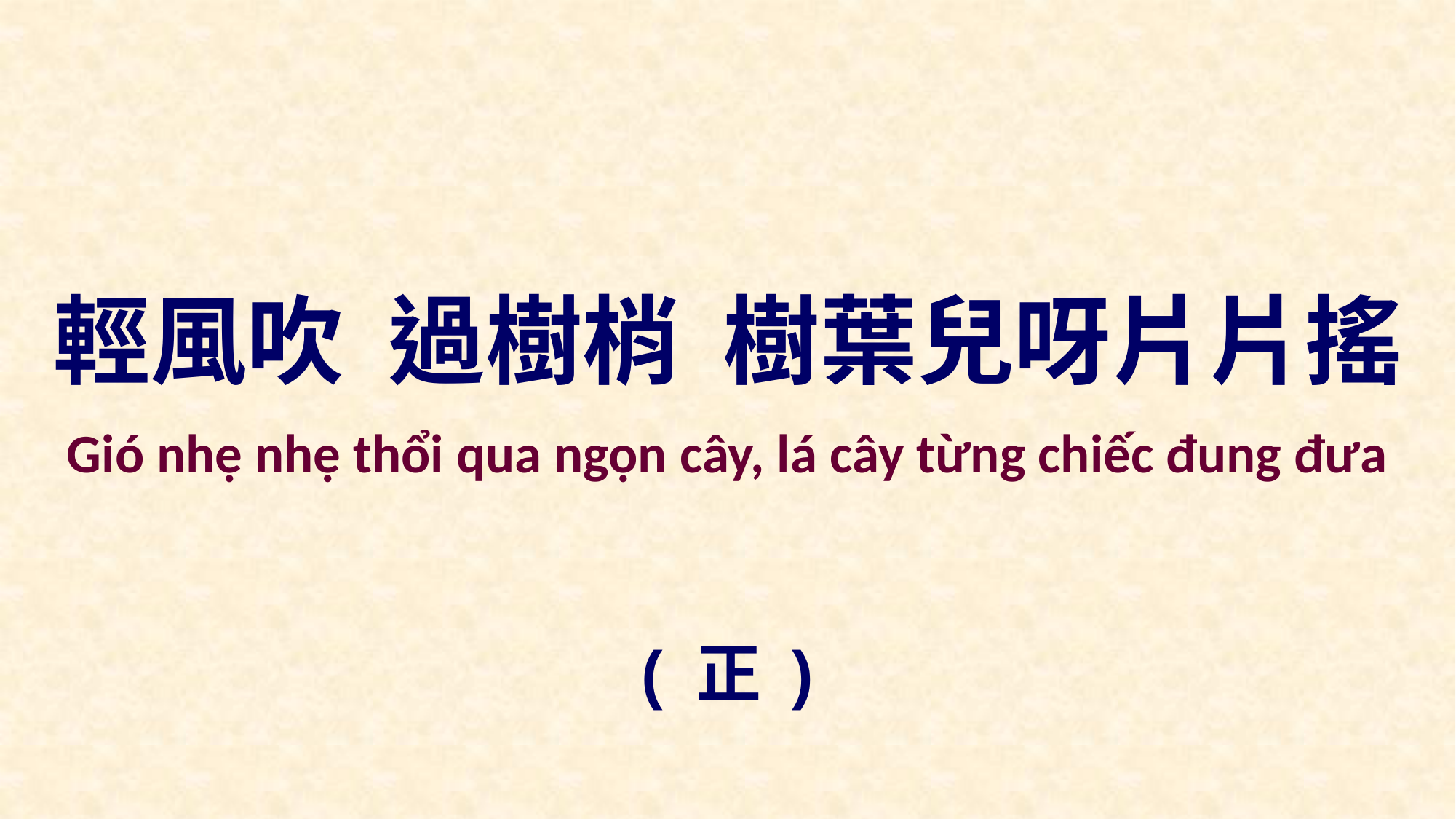

輕風吹  過樹梢  樹葉兒呀片片搖
Gió nhẹ nhẹ thổi qua ngọn cây, lá cây từng chiếc đung đưa
( 正 )